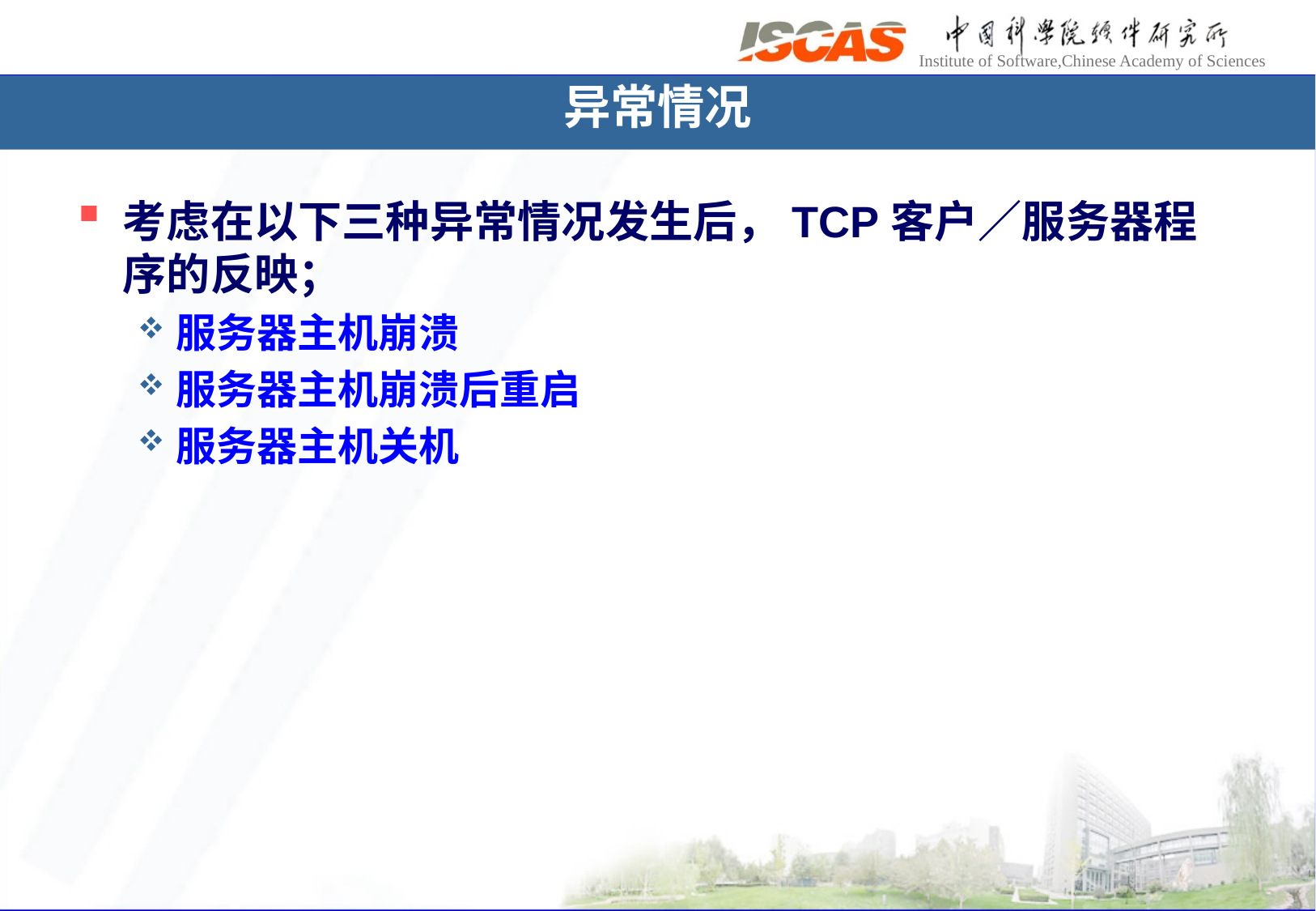

# 异常情况
考虑在以下三种异常情况发生后，TCP客户／服务器程序的反映；
服务器主机崩溃
服务器主机崩溃后重启
服务器主机关机